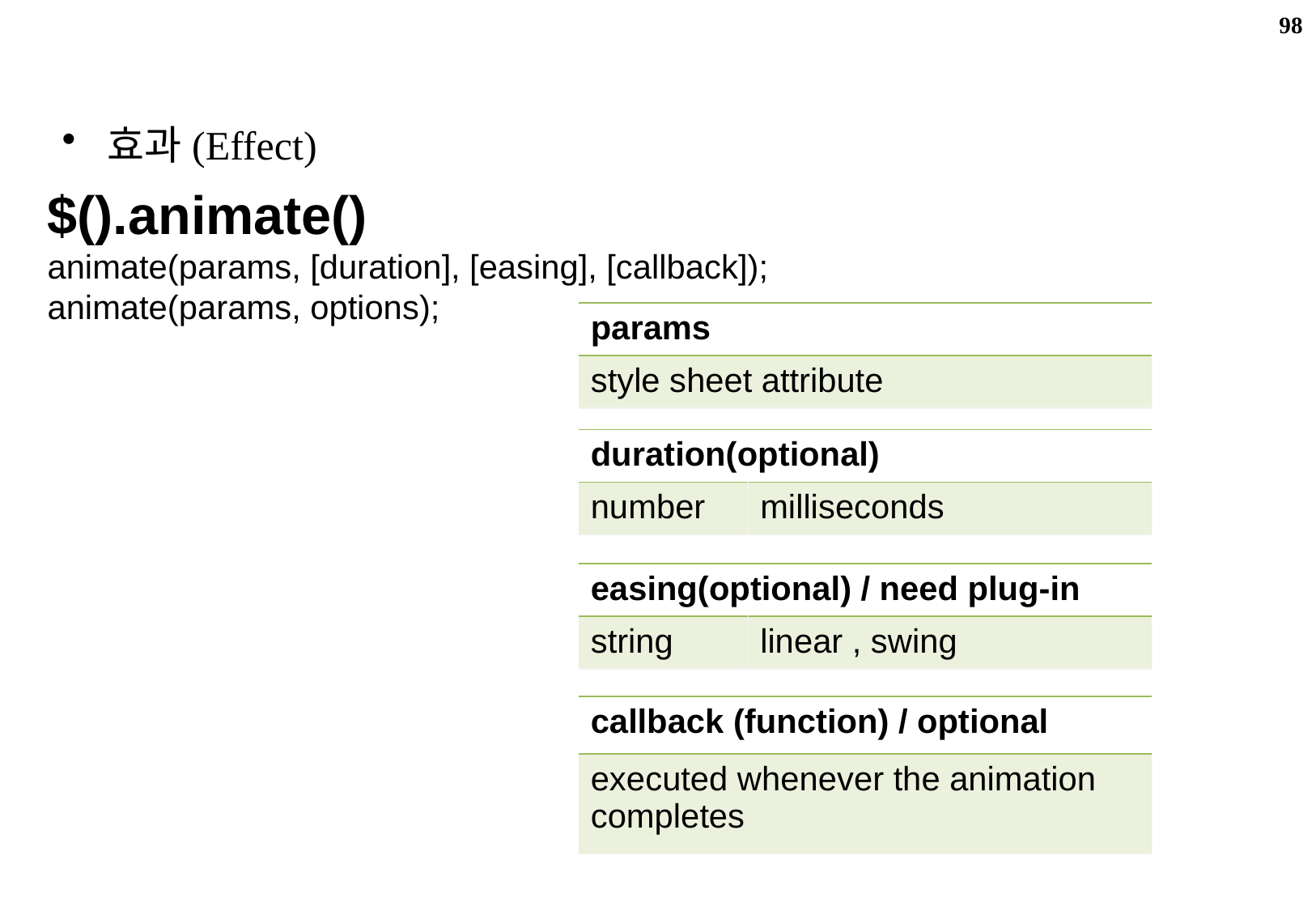

98
JQuery
효과(Effect)
$().animate()
animate(params, [duration], [easing], [callback]);
animate(params, options);
| params |
| --- |
| style sheet attribute |
| duration(optional) |  |
| --- | --- |
| number | milliseconds |
| easing(optional) / need plug-in |  |
| --- | --- |
| string | linear , swing |
| callback (function) / optional |
| --- |
| executed whenever the animation completes |